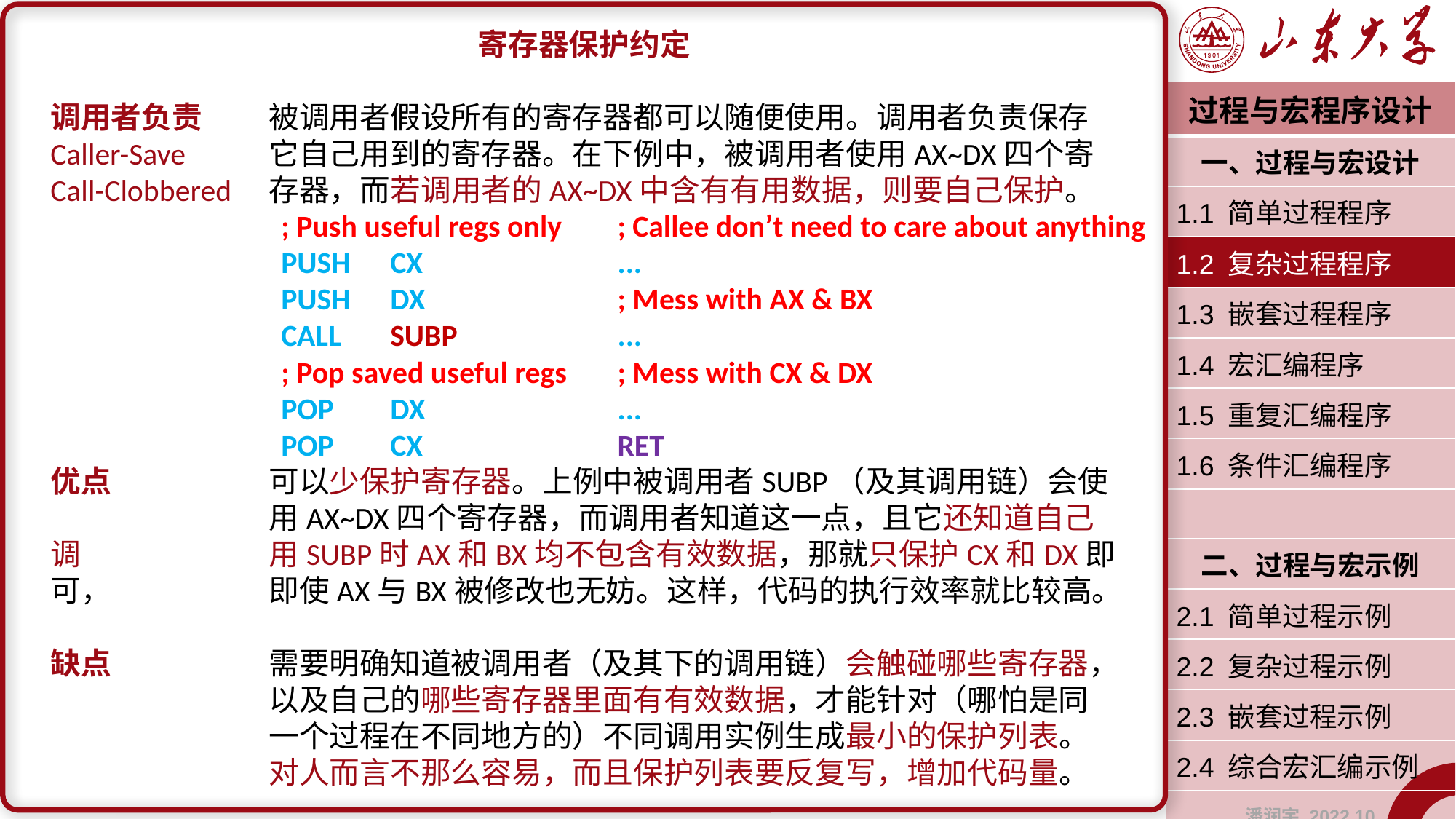

寄存器保护约定

调用者负责	被调用者假设所有的寄存器都可以随便使用。调用者负责保存Caller-Save	它自己用到的寄存器。在下例中，被调用者使用AX~DX四个寄Call-Clobbered	存器，而若调用者的AX~DX中含有有用数据，则要自己保护。

优点		可以少保护寄存器。上例中被调用者SUBP（及其调用链）会使		用AX~DX四个寄存器，而调用者知道这一点，且它还知道自己调		用SUBP时AX和BX均不包含有效数据，那就只保护CX和DX即可，		即使AX与BX被修改也无妨。这样，代码的执行效率就比较高。

缺点		需要明确知道被调用者（及其下的调用链）会触碰哪些寄存器，		以及自己的哪些寄存器里面有有效数据，才能针对（哪怕是同		一个过程在不同地方的）不同调用实例生成最小的保护列表。		对人而言不那么容易，而且保护列表要反复写，增加代码量。
| 过程与宏程序设计 |
| --- |
| 一、过程与宏设计 |
| 1.1 简单过程程序 |
| 1.2 复杂过程程序 |
| 1.3 嵌套过程程序 |
| 1.4 宏汇编程序 |
| 1.5 重复汇编程序 |
| 1.6 条件汇编程序 |
|  |
| 二、过程与宏示例 |
| 2.1 简单过程示例 |
| 2.2 复杂过程示例 |
| 2.3 嵌套过程示例 |
| 2.4 综合宏汇编示例 |
| 潘润宇 2022.10 |
; Push useful regs only
PUSH	CX
PUSH	DX
CALL	SUBP
; Pop saved useful regs
POP	DX
POP	CX
; Callee don’t need to care about anything
...
; Mess with AX & BX
...
; Mess with CX & DX
...
RET